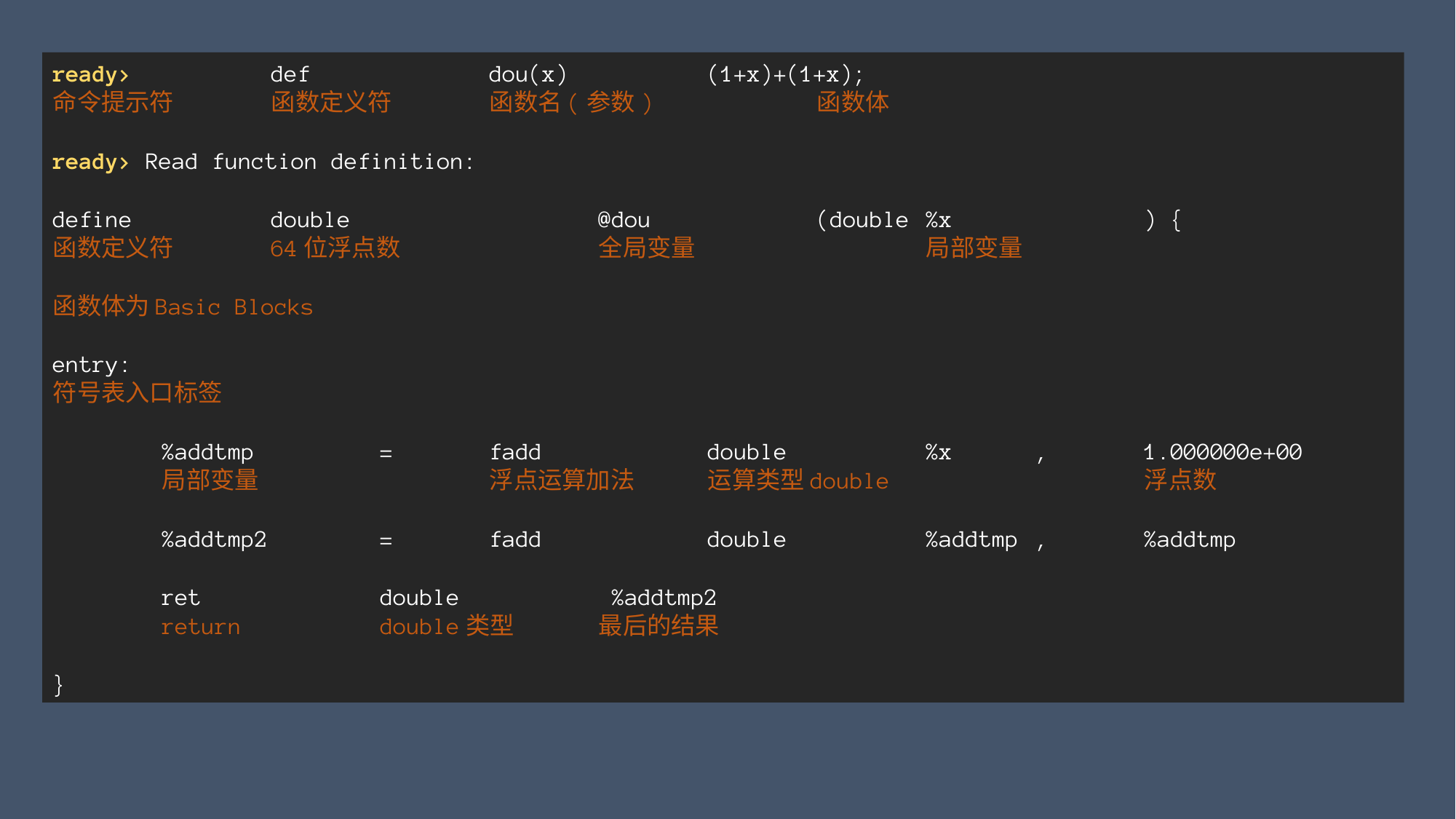

ready> 		def		dou(x)		(1+x)+(1+x);
命令提示符	函数定义符  	函数名(参数)     	函数体

ready> Read function definition:

define		double			@dou		(double	%x     		) {
函数定义符	64位浮点数		全局变量			局部变量

函数体为Basic Blocks

entry:
符号表入口标签

	%addtmp		=	fadd		double		%x	,	1.000000e+00
	局部变量			浮点运算加法	运算类型double			浮点数

	%addtmp2		=	fadd		double		%addtmp	,	%addtmp

	ret		double		 %addtmp2
	return		double类型	最后的结果

}